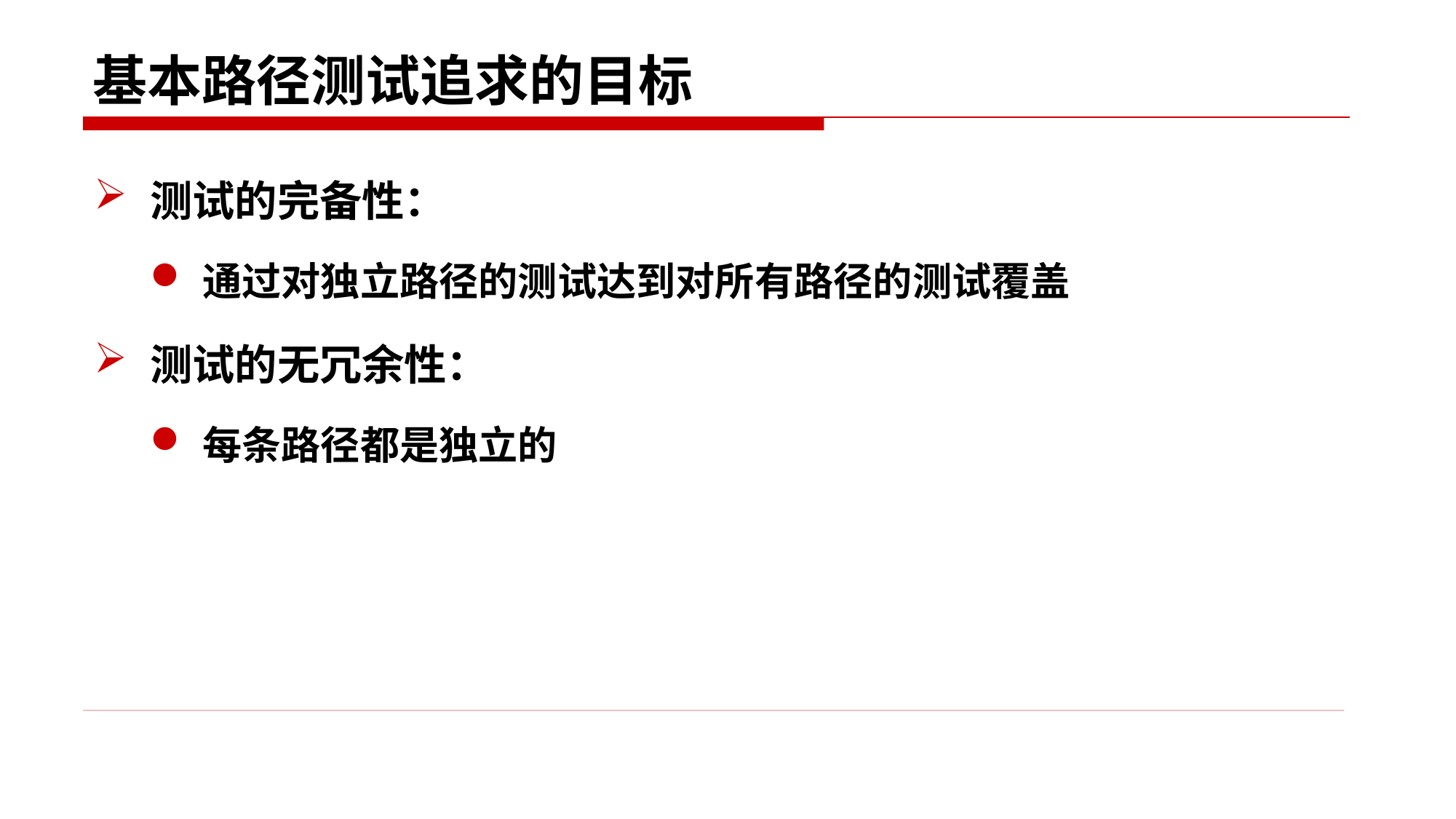

# 基本路径测试追求的目标
测试的完备性：
通过对独立路径的测试达到对所有路径的测试覆盖
测试的无冗余性：
每条路径都是独立的